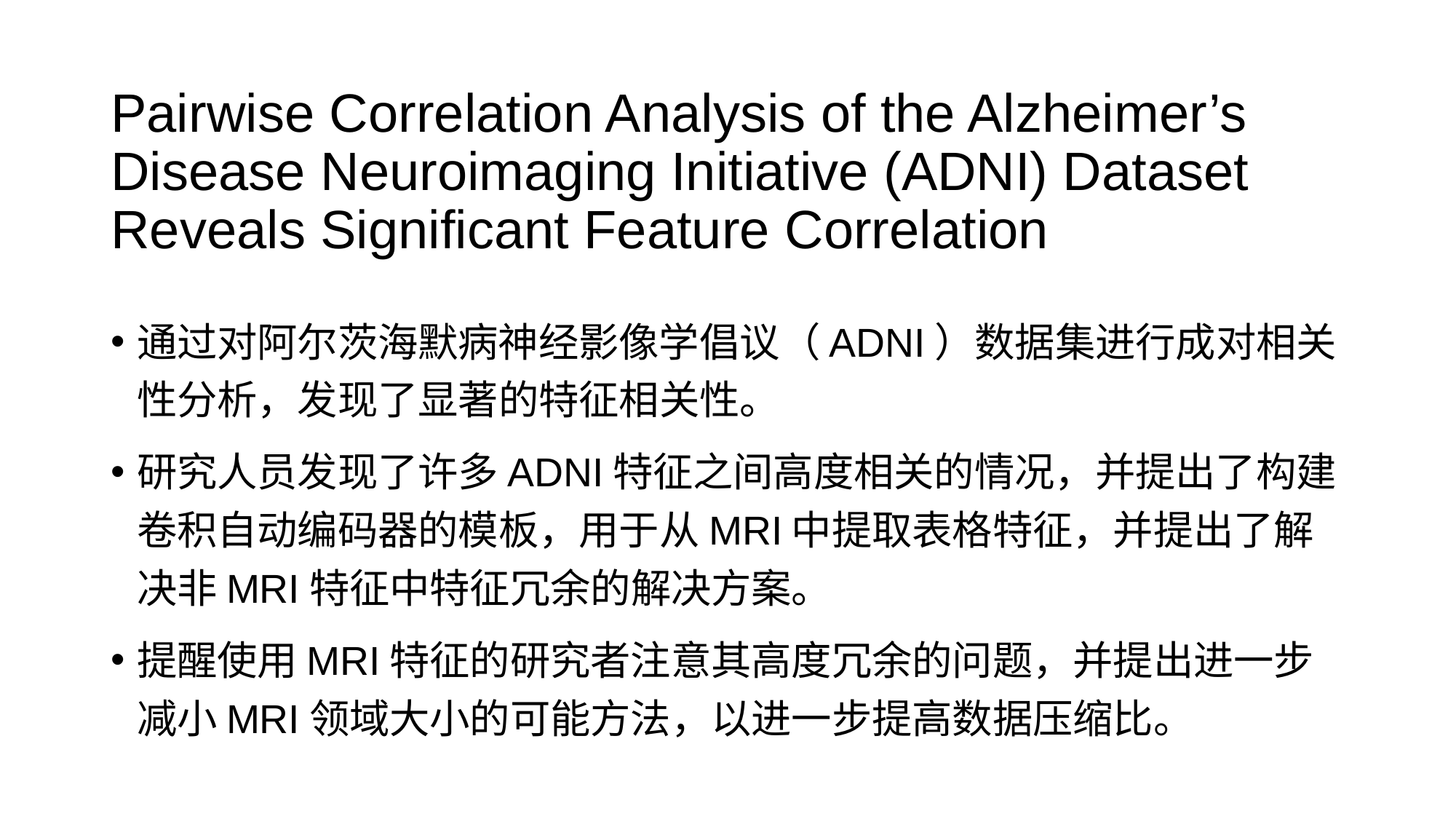

# Pairwise Correlation Analysis of the Alzheimer’s Disease Neuroimaging Initiative (ADNI) Dataset Reveals Significant Feature Correlation
通过对阿尔茨海默病神经影像学倡议（ADNI）数据集进行成对相关性分析，发现了显著的特征相关性。
研究人员发现了许多ADNI特征之间高度相关的情况，并提出了构建卷积自动编码器的模板，用于从MRI中提取表格特征，并提出了解决非MRI特征中特征冗余的解决方案。
提醒使用MRI特征的研究者注意其高度冗余的问题，并提出进一步减小MRI领域大小的可能方法，以进一步提高数据压缩比。